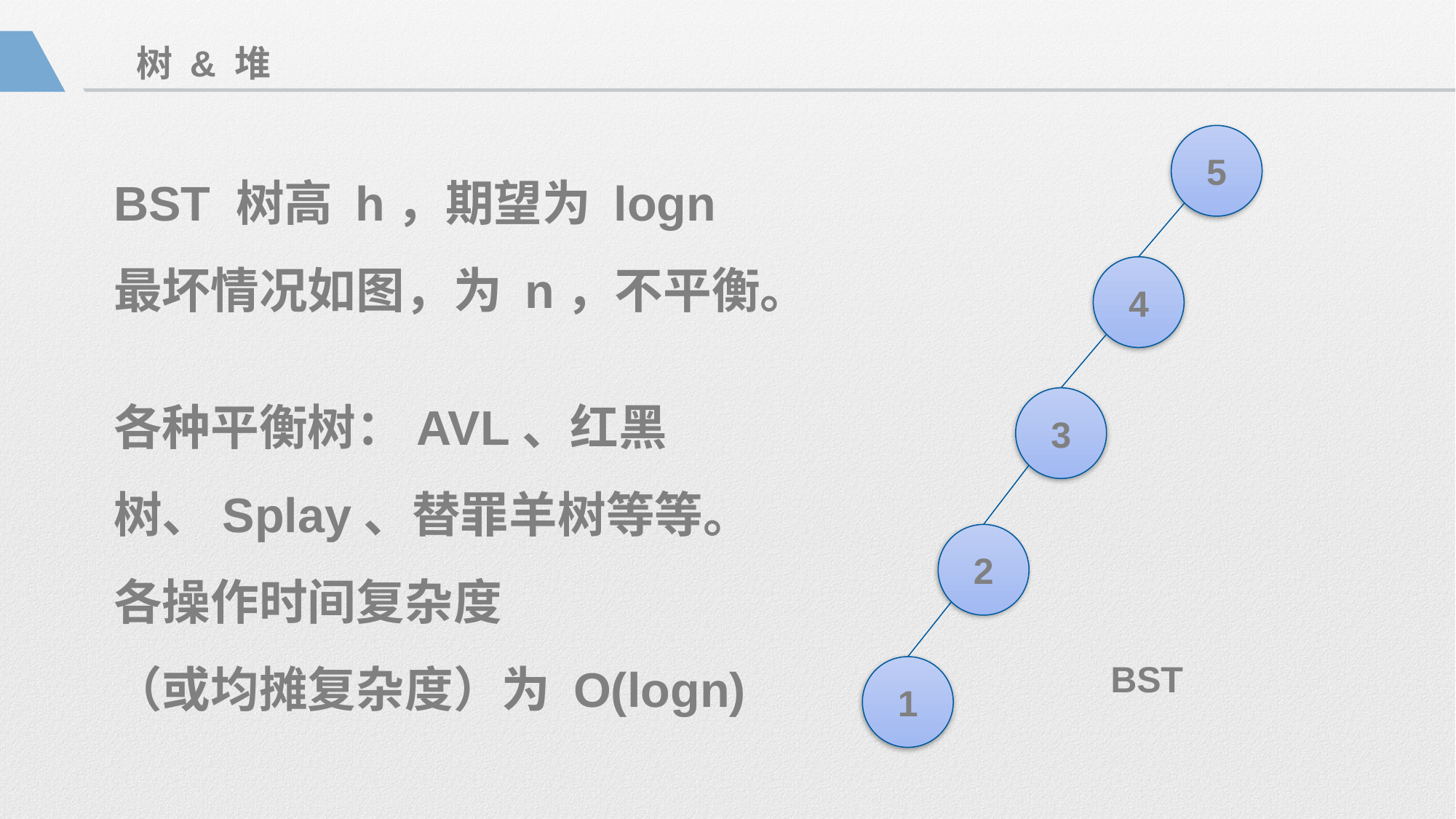

树 & 堆
5
BST 树高 h，期望为 logn
最坏情况如图，为 n，不平衡。

各种平衡树：AVL、红黑树、Splay、替罪羊树等等。
各操作时间复杂度
（或均摊复杂度）为 O(logn)
4
3
2
BST
1